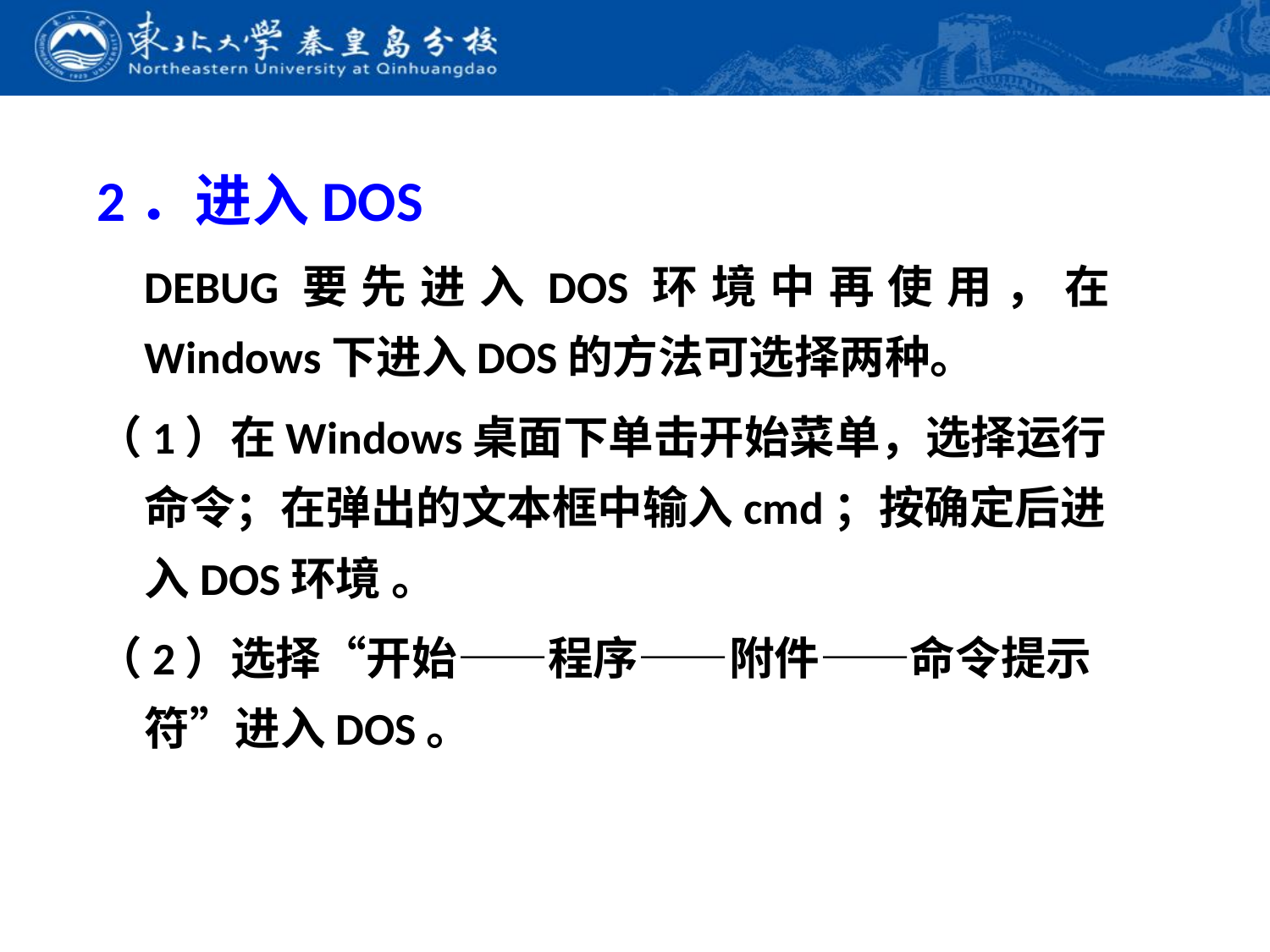

2．进入DOS
	DEBUG要先进入DOS环境中再使用，在Windows下进入DOS的方法可选择两种。
（1）在Windows桌面下单击开始菜单，选择运行命令；在弹出的文本框中输入cmd；按确定后进入DOS环境 。
（2）选择“开始——程序——附件——命令提示符”进入DOS。